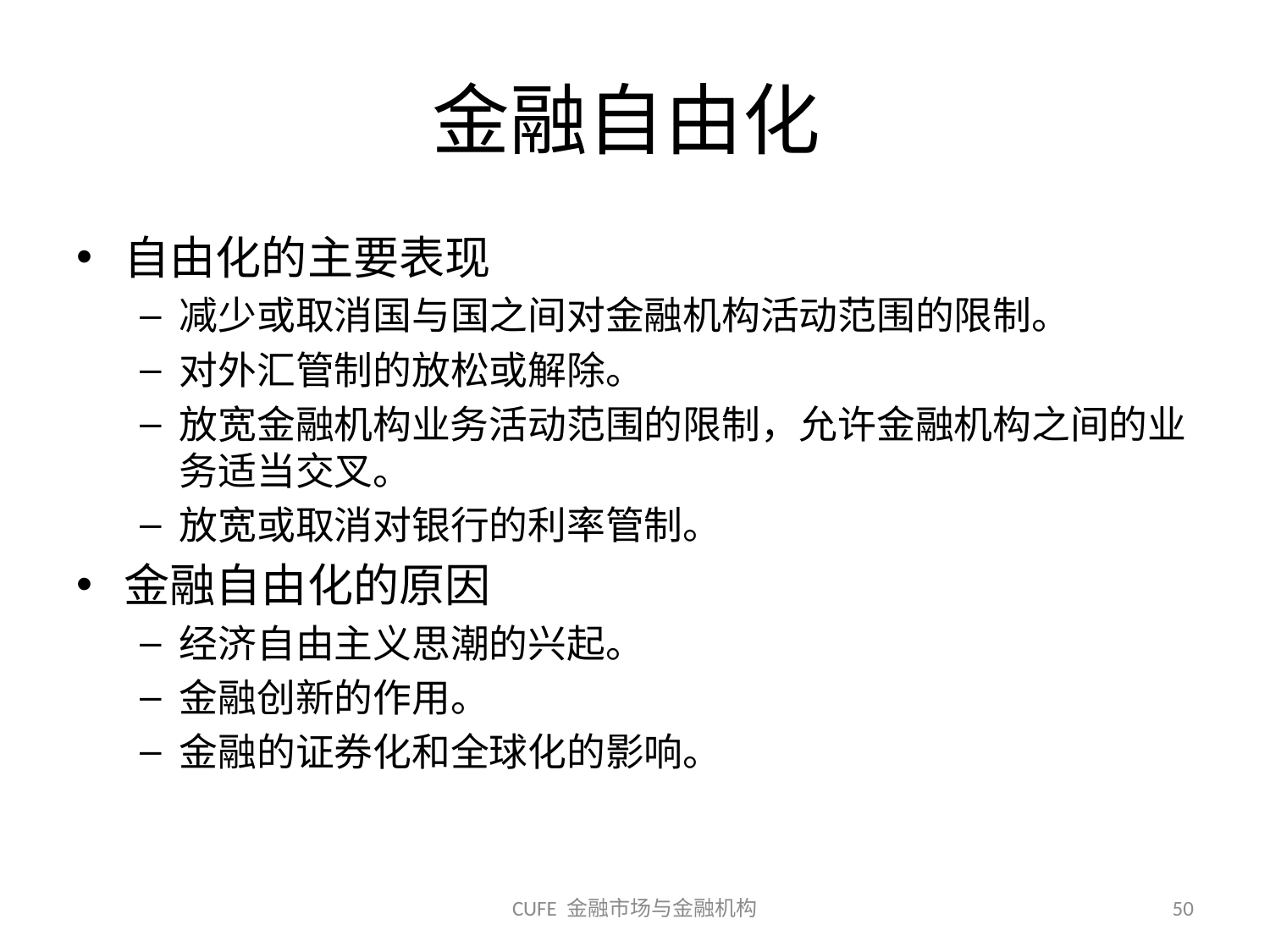

# 金融自由化
自由化的主要表现
减少或取消国与国之间对金融机构活动范围的限制。
对外汇管制的放松或解除。
放宽金融机构业务活动范围的限制，允许金融机构之间的业务适当交叉。
放宽或取消对银行的利率管制。
金融自由化的原因
经济自由主义思潮的兴起。
金融创新的作用。
金融的证券化和全球化的影响。
CUFE 金融市场与金融机构
50